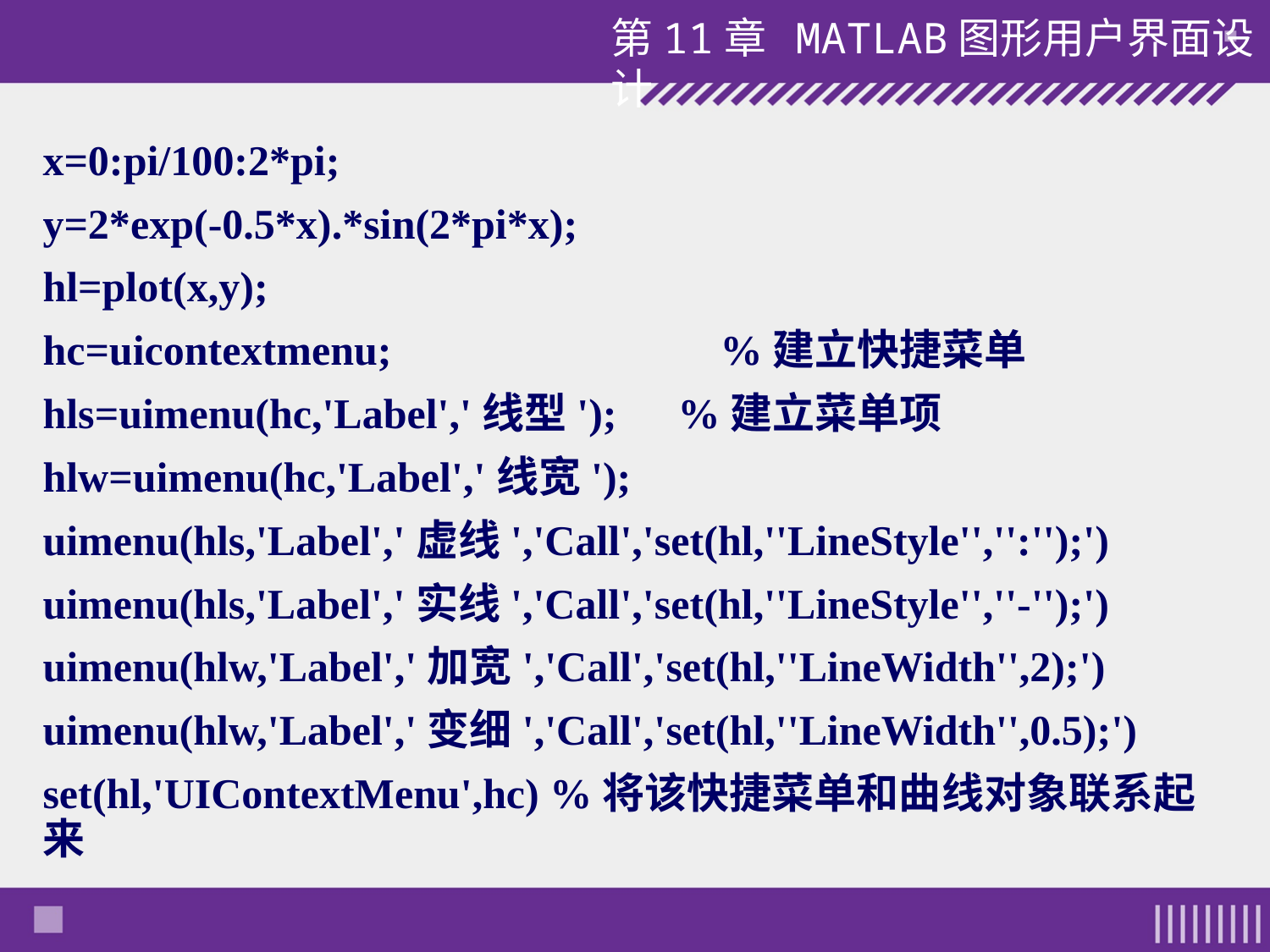

x=0:pi/100:2*pi;
y=2*exp(-0.5*x).*sin(2*pi*x);
hl=plot(x,y);
hc=uicontextmenu;             		    %建立快捷菜单
hls=uimenu(hc,'Label','线型');    	%建立菜单项
hlw=uimenu(hc,'Label','线宽');
uimenu(hls,'Label','虚线','Call','set(hl,''LineStyle'','':'');')
uimenu(hls,'Label','实线','Call','set(hl,''LineStyle'',''-'');')
uimenu(hlw,'Label','加宽','Call','set(hl,''LineWidth'',2);')
uimenu(hlw,'Label','变细','Call','set(hl,''LineWidth'',0.5);')
set(hl,'UIContextMenu',hc) %将该快捷菜单和曲线对象联系起来